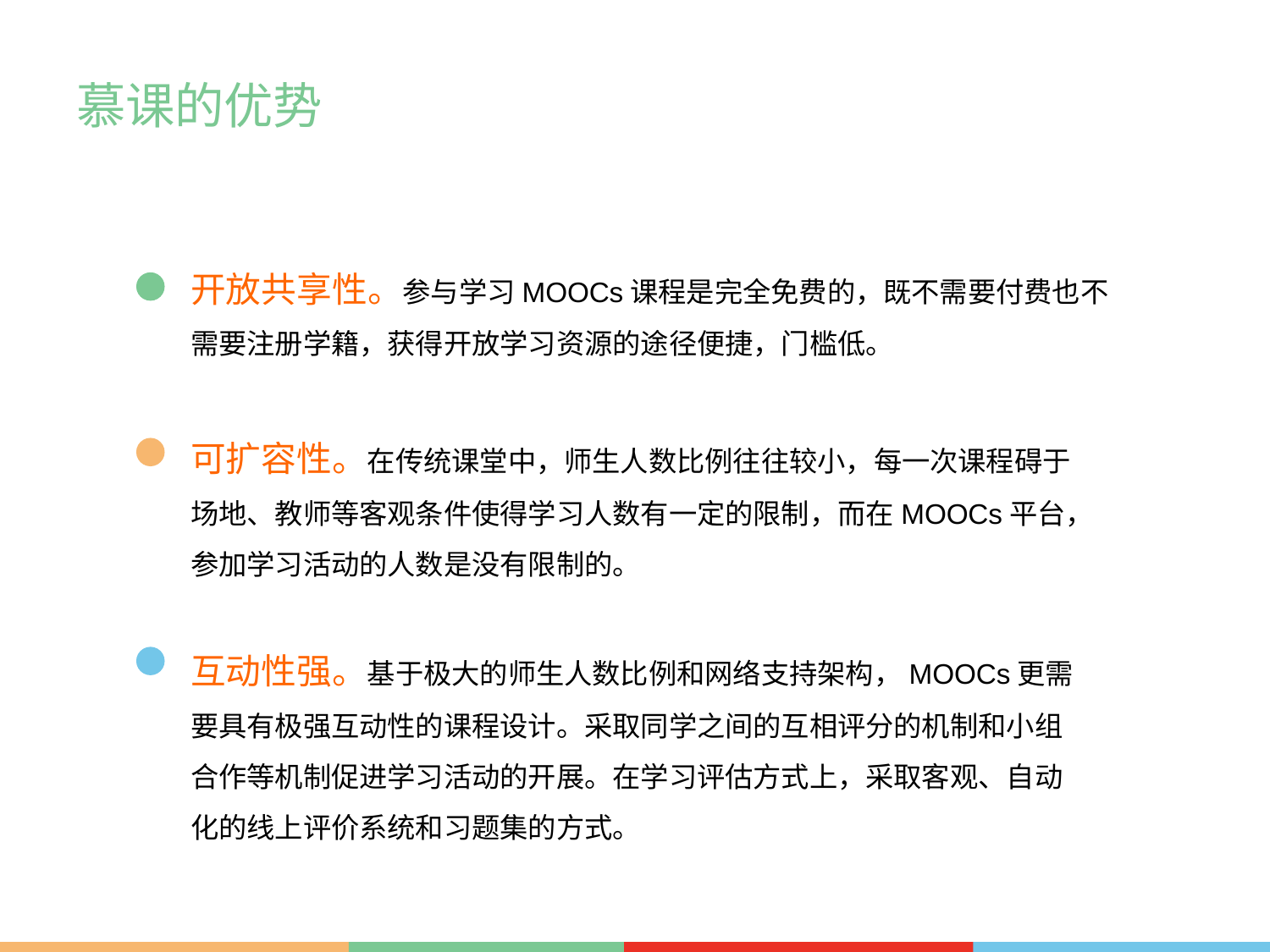

# 慕课的优势
开放共享性。参与学习MOOCs课程是完全免费的，既不需要付费也不需要注册学籍，获得开放学习资源的途径便捷，门槛低。

可扩容性。在传统课堂中，师生人数比例往往较小，每一次课程碍于场地、教师等客观条件使得学习人数有一定的限制，而在MOOCs平台，参加学习活动的人数是没有限制的。

互动性强。基于极大的师生人数比例和网络支持架构，MOOCs更需要具有极强互动性的课程设计。采取同学之间的互相评分的机制和小组合作等机制促进学习活动的开展。在学习评估方式上，采取客观、自动化的线上评价系统和习题集的方式。